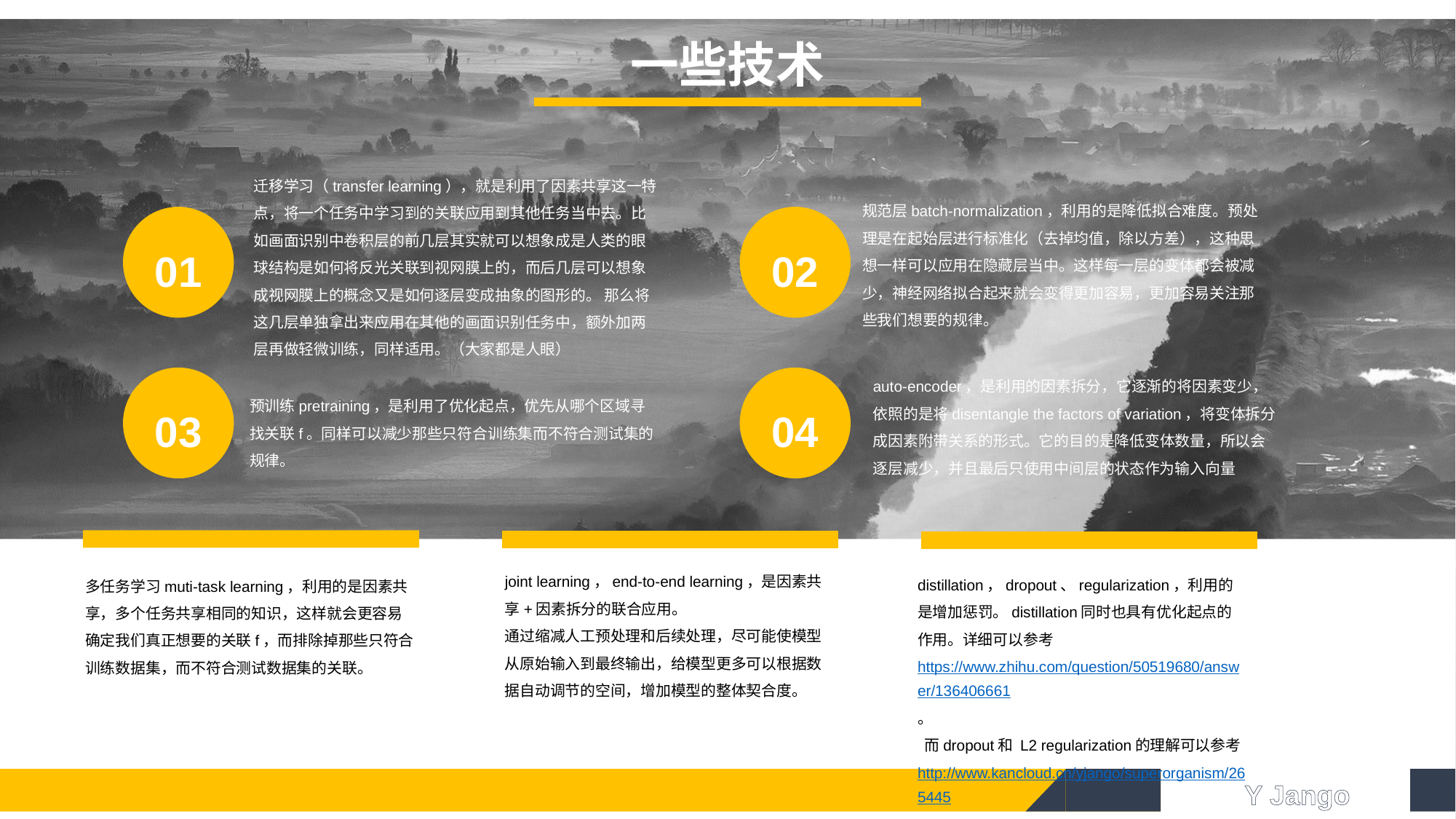

一些技术
迁移学习（transfer learning），就是利用了因素共享这一特点，将一个任务中学习到的关联应用到其他任务当中去。比如画面识别中卷积层的前几层其实就可以想象成是人类的眼球结构是如何将反光关联到视网膜上的，而后几层可以想象成视网膜上的概念又是如何逐层变成抽象的图形的。 那么将这几层单独拿出来应用在其他的画面识别任务中，额外加两层再做轻微训练，同样适用。（大家都是人眼）
规范层batch-normalization，利用的是降低拟合难度。预处理是在起始层进行标准化（去掉均值，除以方差），这种思想一样可以应用在隐藏层当中。这样每一层的变体都会被减少，神经网络拟合起来就会变得更加容易，更加容易关注那些我们想要的规律。
01
02
auto-encoder，是利用的因素拆分，它逐渐的将因素变少，依照的是将disentangle the factors of variation，将变体拆分成因素附带关系的形式。它的目的是降低变体数量，所以会逐层减少，并且最后只使用中间层的状态作为输入向量
03
04
预训练pretraining，是利用了优化起点，优先从哪个区域寻找关联f。同样可以减少那些只符合训练集而不符合测试集的规律。

joint learning，end-to-end learning，是因素共享+因素拆分的联合应用。
通过缩减人工预处理和后续处理，尽可能使模型从原始输入到最终输出，给模型更多可以根据数据自动调节的空间，增加模型的整体契合度。
distillation，dropout、regularization，利用的是增加惩罚。distillation同时也具有优化起点的作用。详细可以参考https://www.zhihu.com/question/50519680/answer/136406661。
 而dropout和 L2 regularization的理解可以参考http://www.kancloud.cn/yjango/superorganism/265445

多任务学习muti-task learning，利用的是因素共享，多个任务共享相同的知识，这样就会更容易确定我们真正想要的关联f，而排除掉那些只符合训练数据集，而不符合测试数据集的关联。
Y Jango